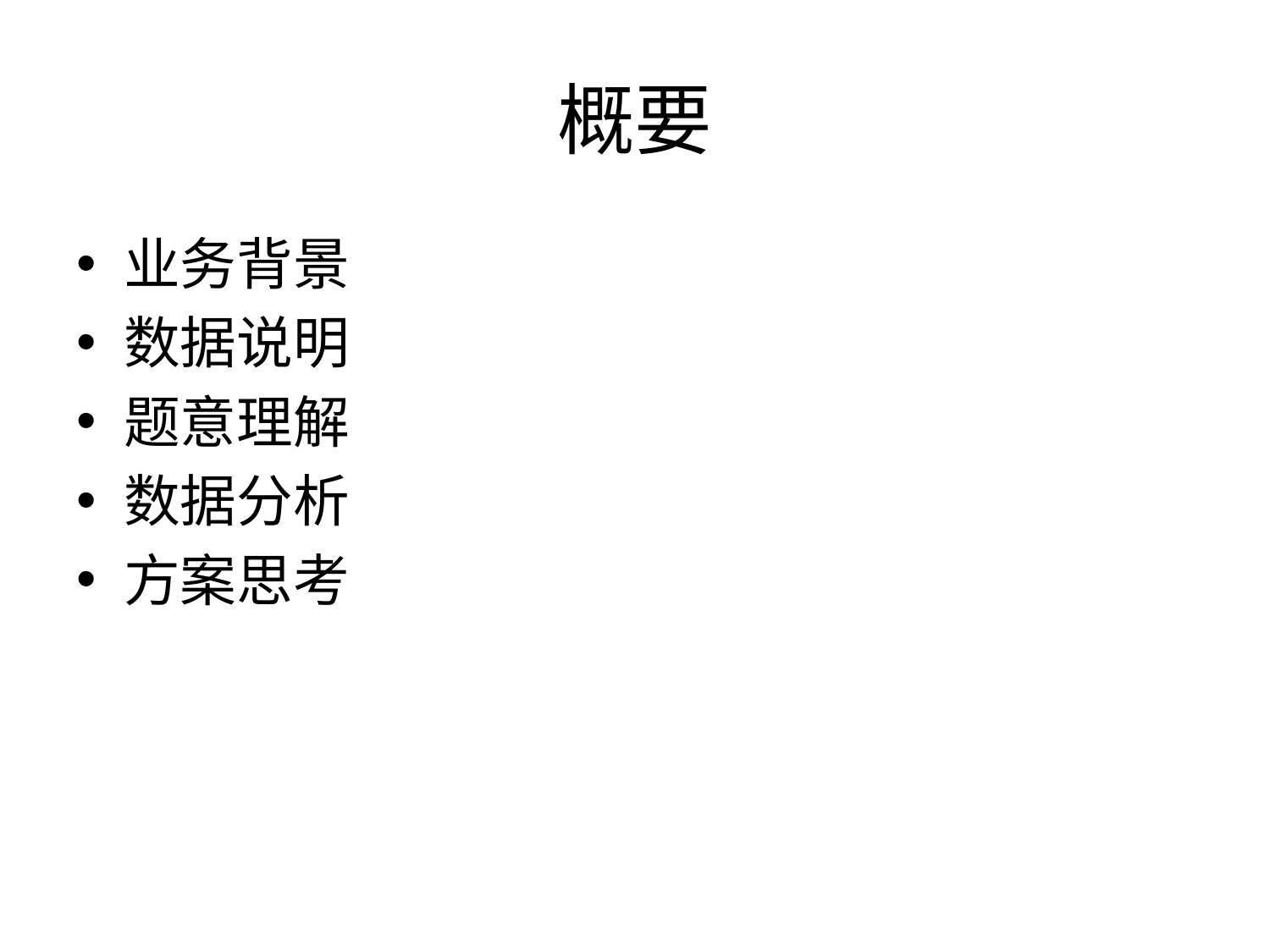

# 概要
业务背景
数据说明
题意理解
数据分析
方案思考